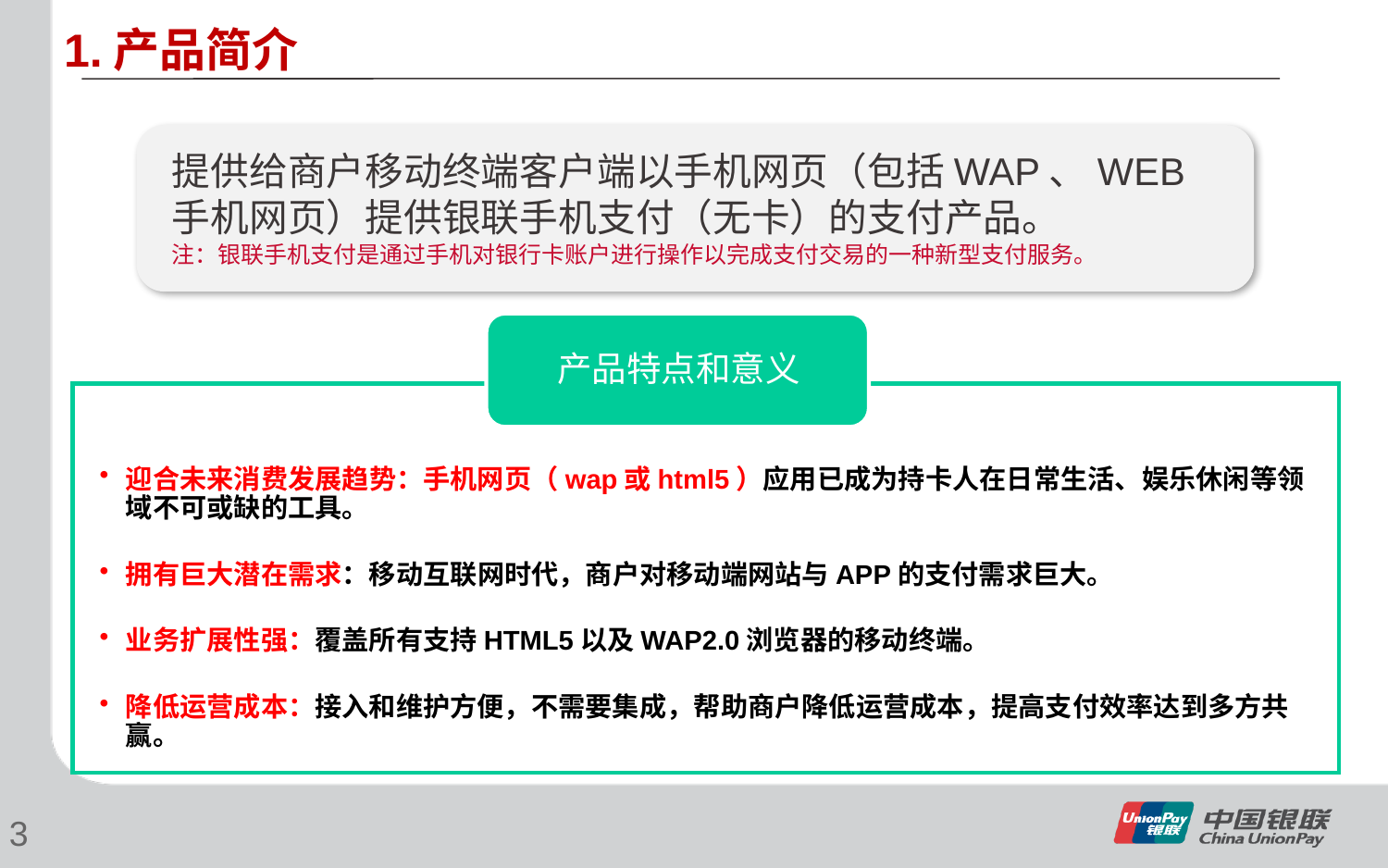

1.产品简介

提供给商户移动终端客户端以手机网页（包括WAP、WEB手机网页）提供银联手机支付（无卡）的支付产品。
注：银联手机支付是通过手机对银行卡账户进行操作以完成支付交易的一种新型支付服务。

产品特点和意义
迎合未来消费发展趋势：手机网页（wap或html5）应用已成为持卡人在日常生活、娱乐休闲等领域不可或缺的工具。

拥有巨大潜在需求：移动互联网时代，商户对移动端网站与APP的支付需求巨大。

业务扩展性强：覆盖所有支持HTML5以及WAP2.0浏览器的移动终端。

降低运营成本：接入和维护方便，不需要集成，帮助商户降低运营成本，提高支付效率达到多方共赢。